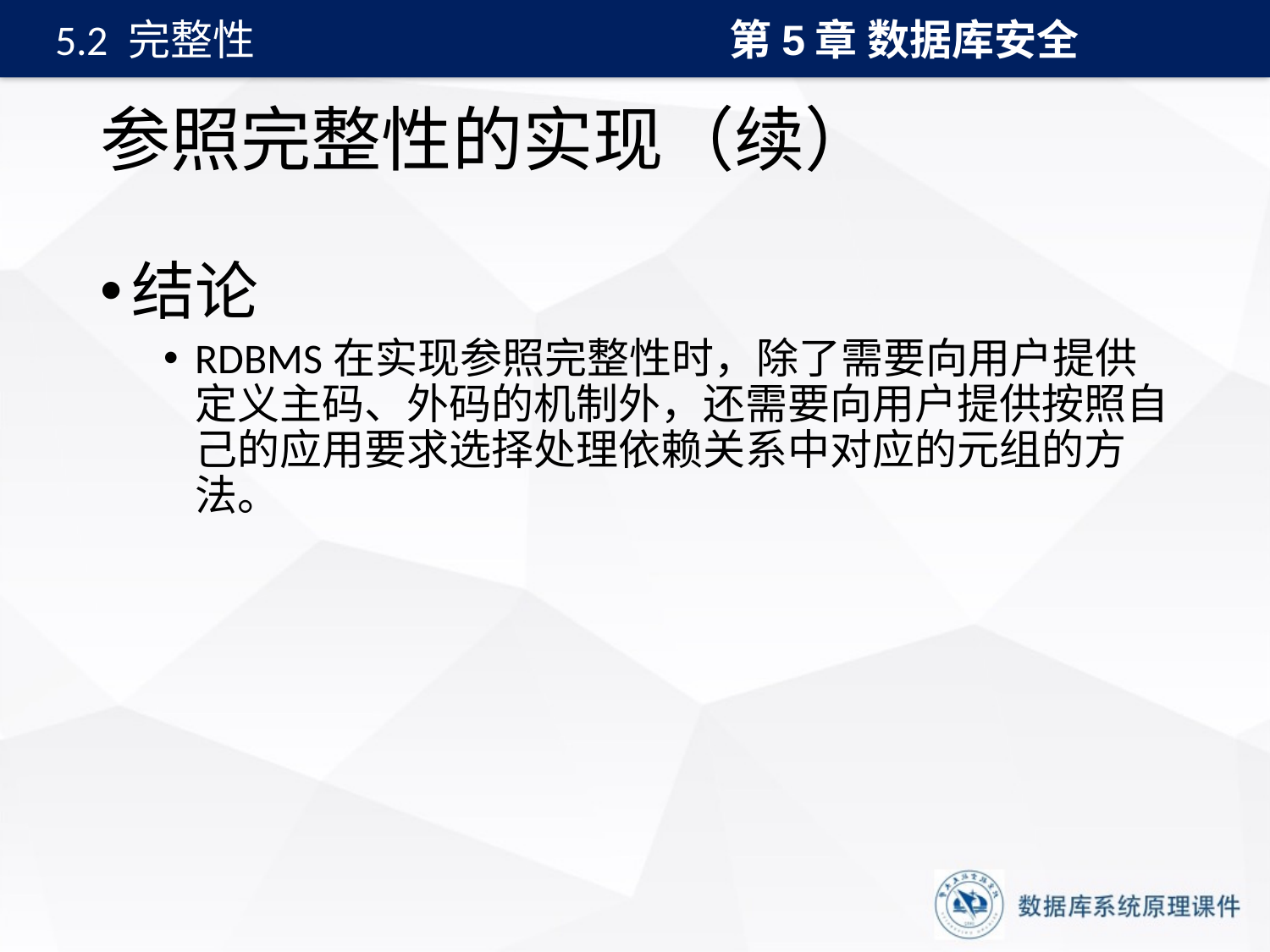

第5章 数据库安全
5.2 完整性
# 参照完整性的实现（续）
结论
RDBMS在实现参照完整性时，除了需要向用户提供定义主码、外码的机制外，还需要向用户提供按照自己的应用要求选择处理依赖关系中对应的元组的方法。